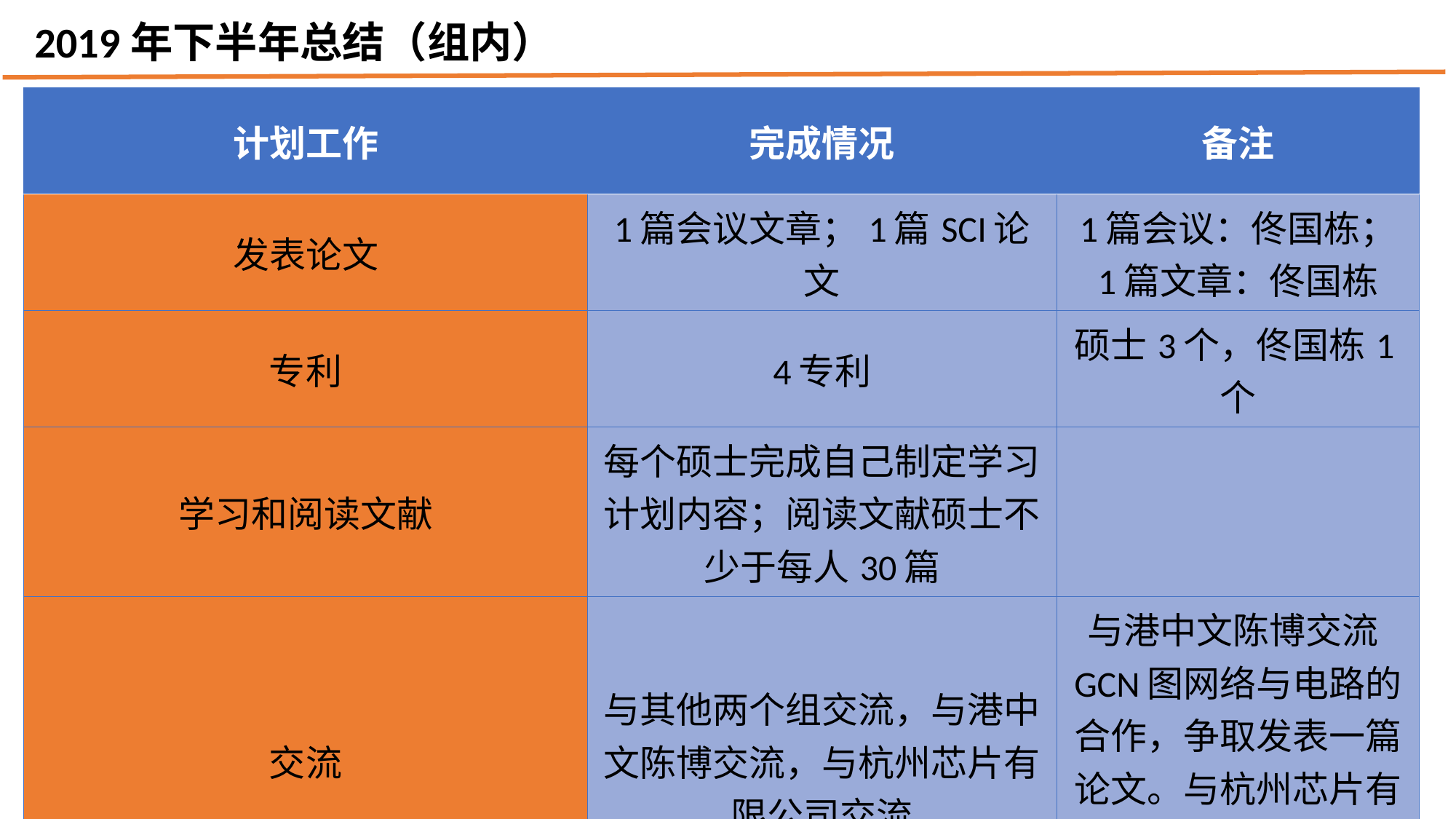

2019年下半年总结（组内）
| 计划工作 | 完成情况 | 备注 |
| --- | --- | --- |
| 发表论文 | 1篇会议文章；1篇SCI论文 | 1篇会议：佟国栋； 1篇文章：佟国栋 |
| 专利 | 4专利 | 硕士3个，佟国栋1个 |
| 学习和阅读文献 | 每个硕士完成自己制定学习计划内容；阅读文献硕士不少于每人30篇 |  |
| 交流 | 与其他两个组交流，与港中文陈博交流，与杭州芯片有限公司交流 | 与港中文陈博交流GCN图网络与电路的合作，争取发表一篇论文。与杭州芯片有限公司贺总交流，加强EDA工具的学习。 |
# 2